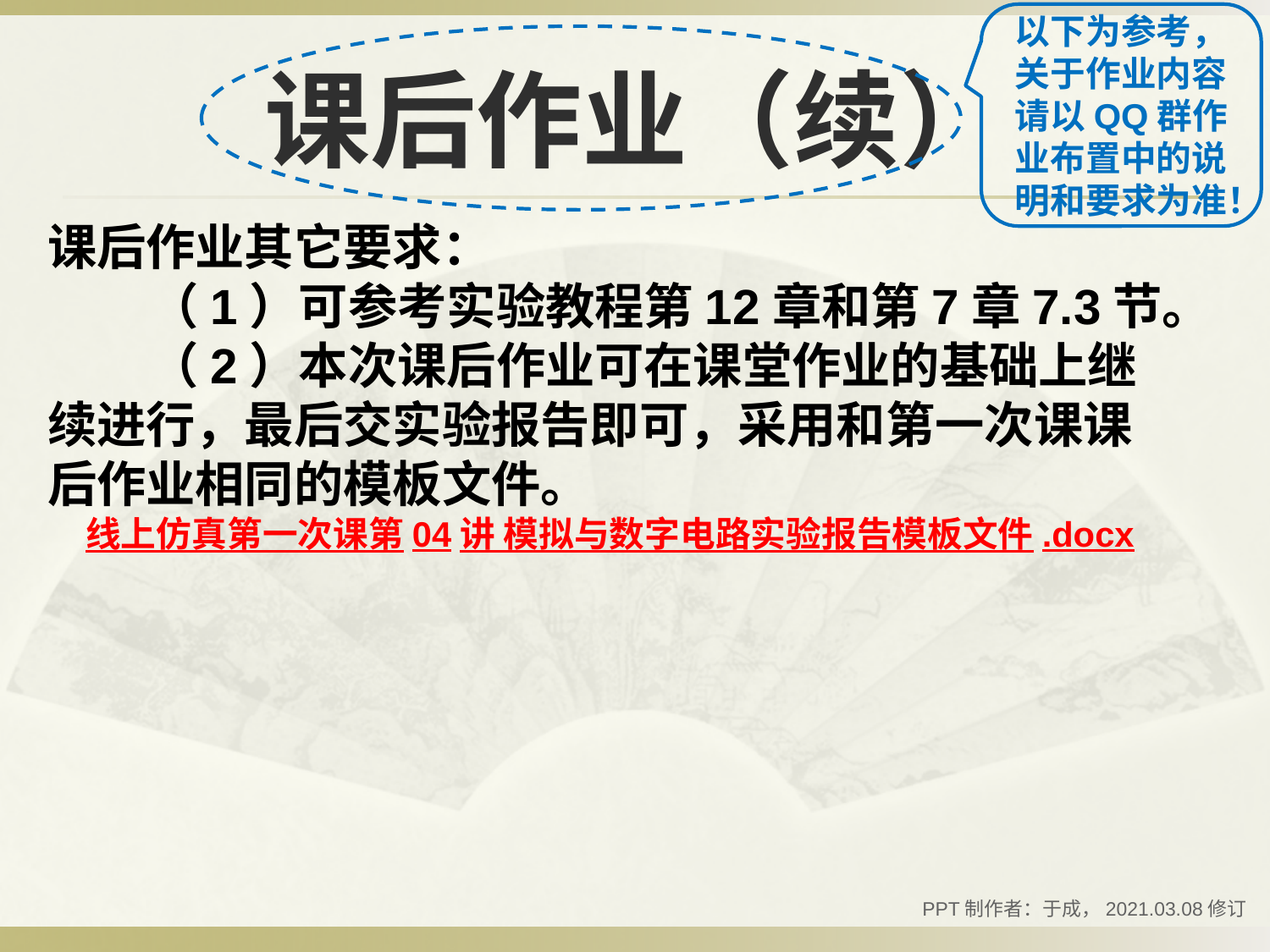

以下为参考，关于作业内容请以QQ群作业布置中的说明和要求为准！

# 课后作业（续）
课后作业其它要求：
        （1）可参考实验教程第12章和第7章7.3节。
        （2）本次课后作业可在课堂作业的基础上继续进行，最后交实验报告即可，采用和第一次课课后作业相同的模板文件。
线上仿真第一次课第04讲 模拟与数字电路实验报告模板文件.docx
PPT制作者：于成，2021.03.08修订